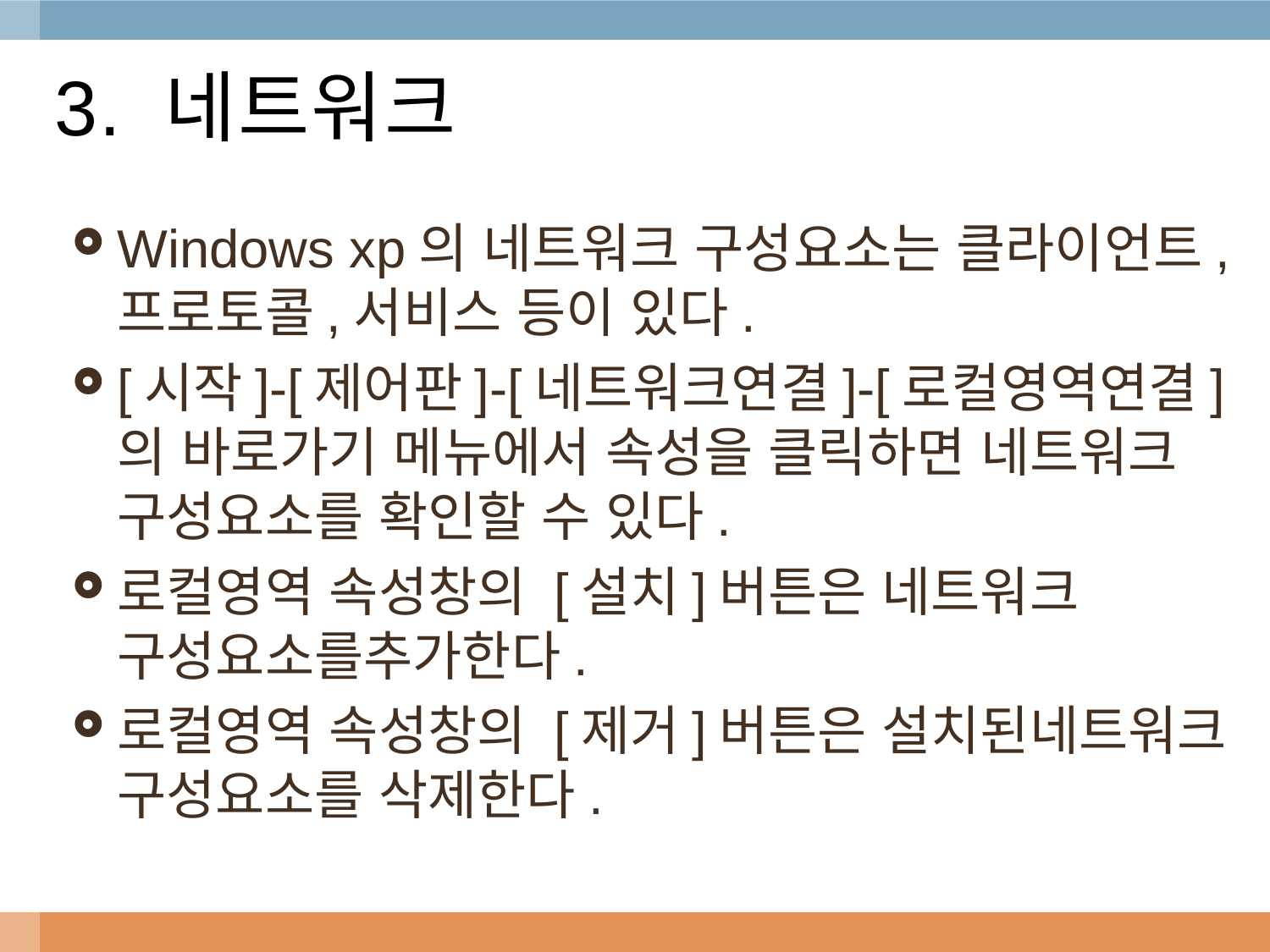

# 3. 네트워크
Windows xp의 네트워크 구성요소는 클라이언트,프로토콜,서비스 등이 있다.
[시작]-[제어판]-[네트워크연결]-[로컬영역연결]의 바로가기 메뉴에서 속성을 클릭하면 네트워크 구성요소를 확인할 수 있다.
로컬영역 속성창의 [설치]버튼은 네트워크 구성요소를추가한다.
로컬영역 속성창의 [제거]버튼은 설치된네트워크 구성요소를 삭제한다.